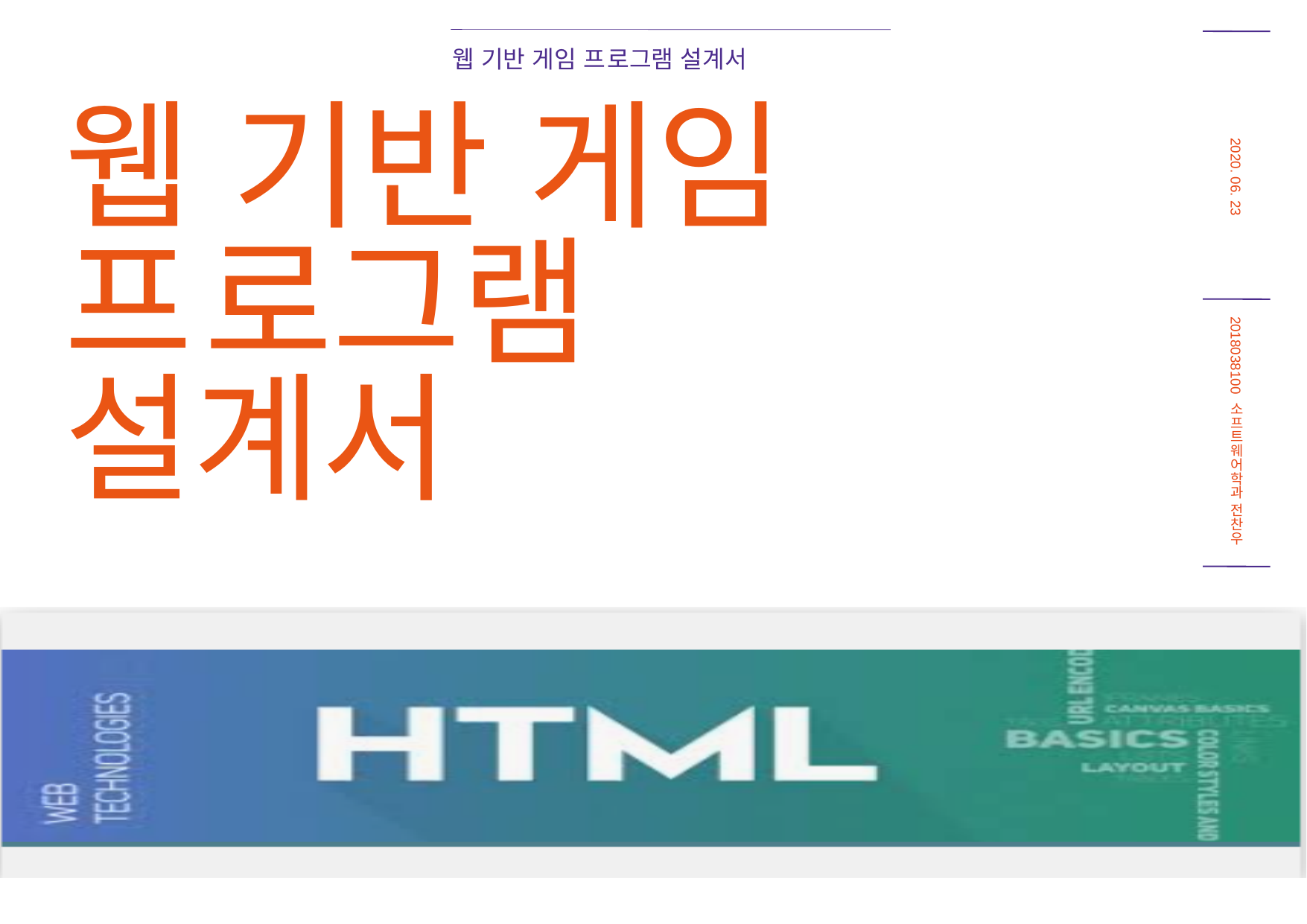

웹 기반 게임 프로그램 설계서
2020. 06. 23
웹 기반 게임
프로그램
설계서
2018038100 소프트웨어학과 전찬우